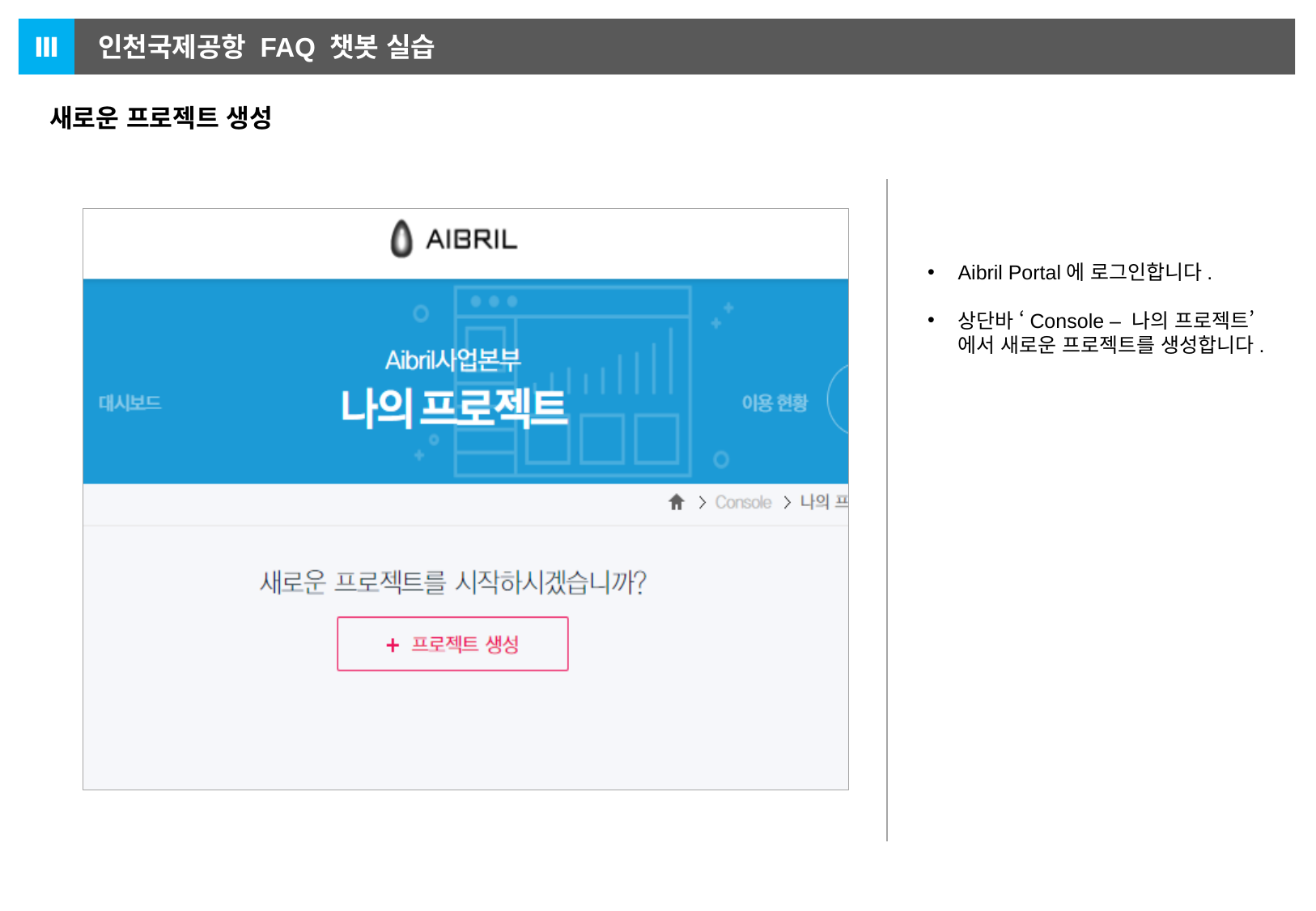

Ⅲ
인천국제공항 FAQ 챗봇 실습
새로운 프로젝트 생성

Aibril Portal에 로그인합니다.

상단바 ‘Console – 나의 프로젝트’에서 새로운 프로젝트를 생성합니다.